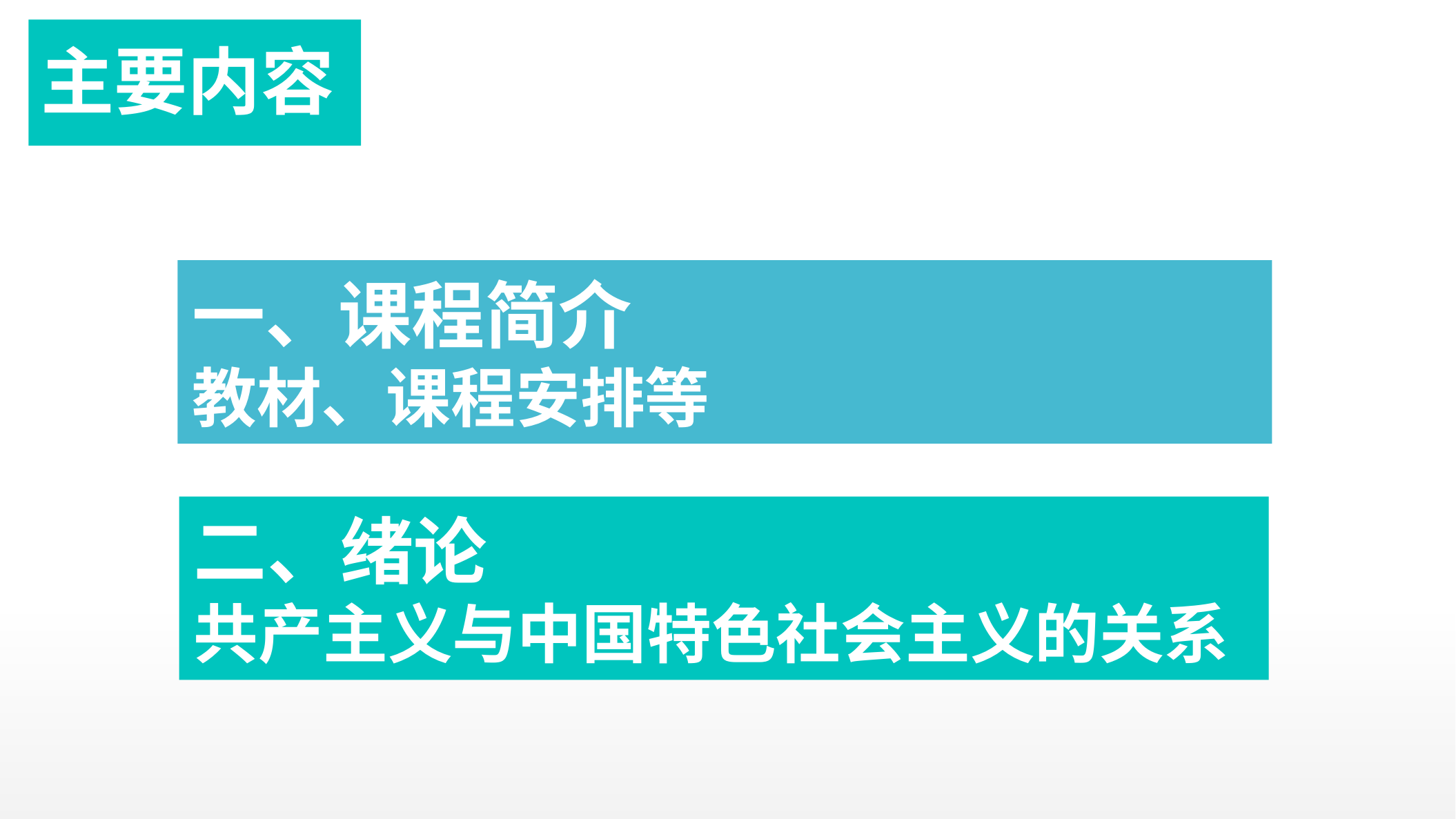

主要内容

一、课程简介
教材、课程安排等

二、绪论
共产主义与中国特色社会主义的关系